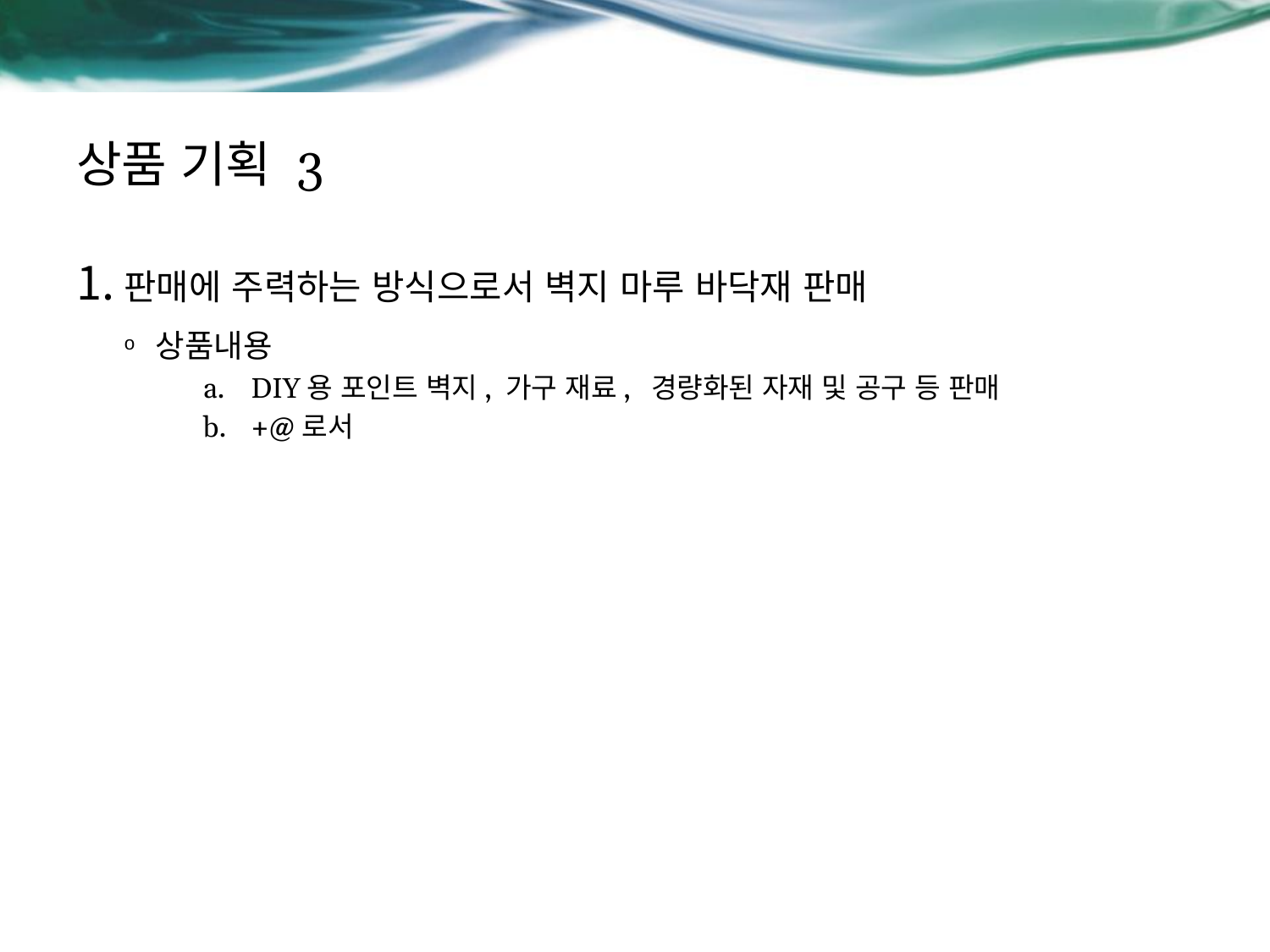

# 상품 기획 3
판매에 주력하는 방식으로서 벽지 마루 바닥재 판매
상품내용
DIY용 포인트 벽지, 가구 재료,  경량화된 자재 및 공구 등 판매
+@로서